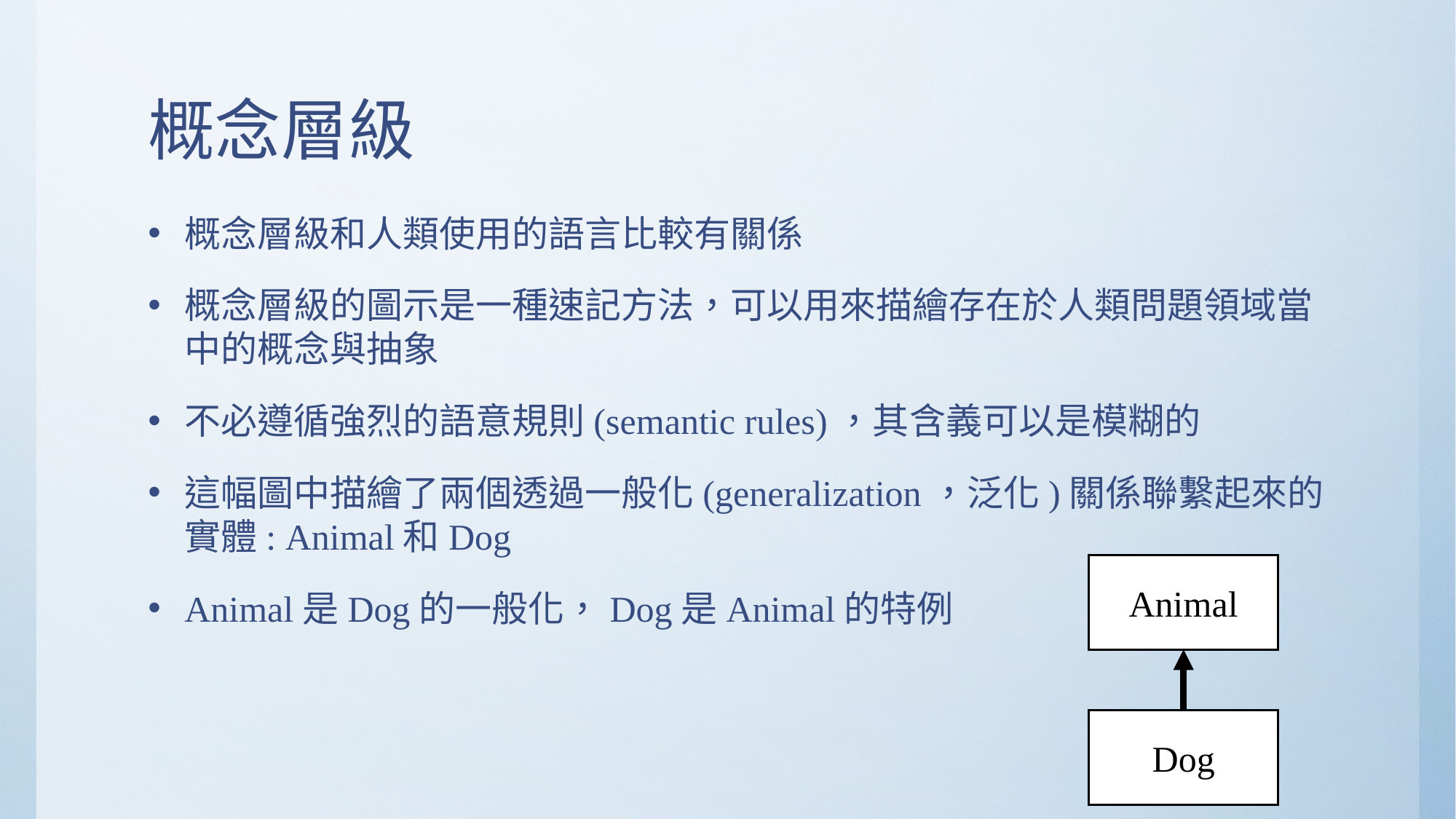

# 概念層級
概念層級和人類使用的語言比較有關係
概念層級的圖示是一種速記方法，可以用來描繪存在於人類問題領域當中的概念與抽象
不必遵循強烈的語意規則(semantic rules)，其含義可以是模糊的
這幅圖中描繪了兩個透過一般化(generalization，泛化)關係聯繫起來的實體: Animal和Dog
Animal是Dog的一般化，Dog是Animal的特例
Animal
Dog